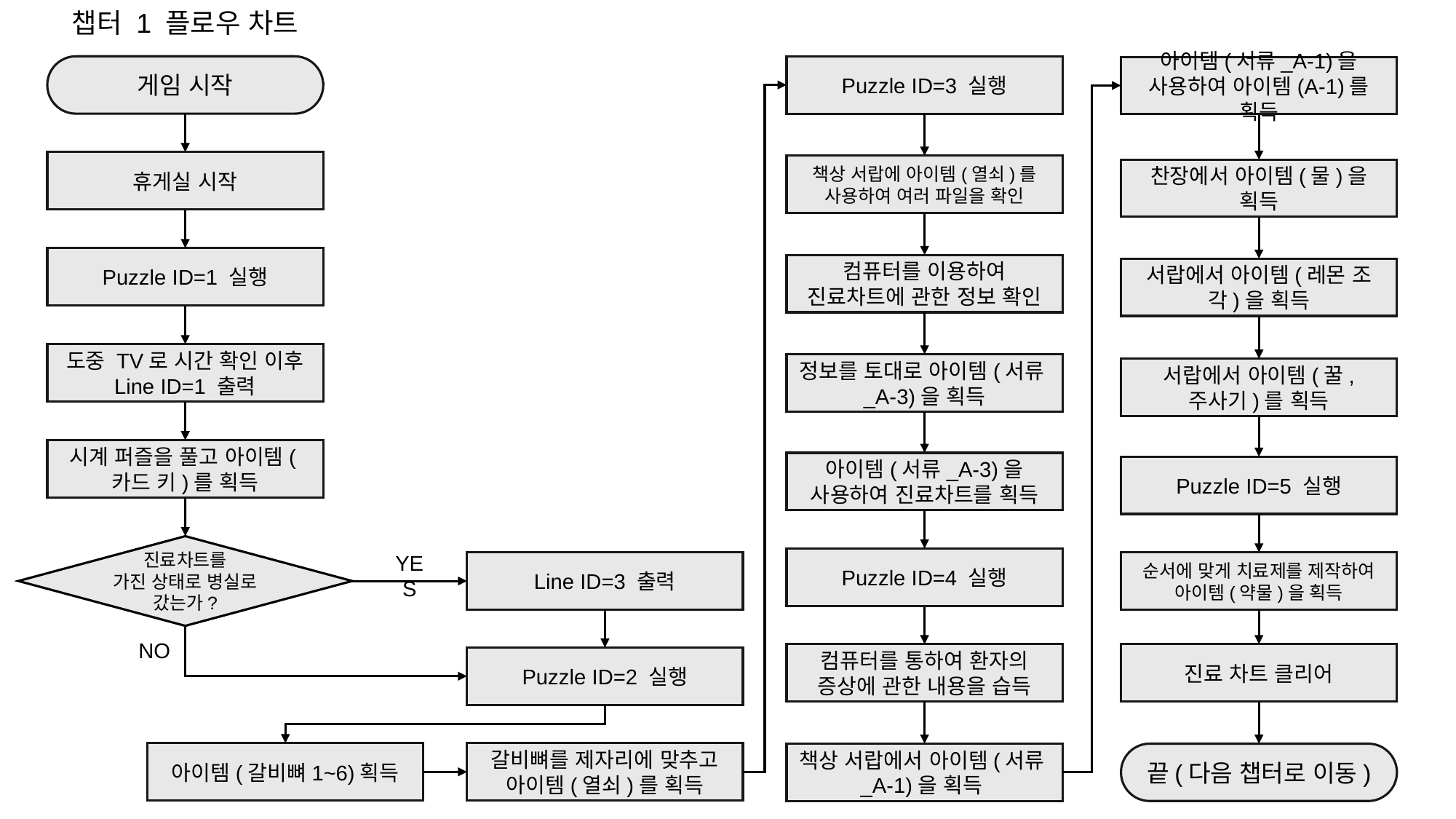

챕터 1 플로우 차트
게임 시작
Puzzle ID=3 실행
아이템(서류_A-1)을 사용하여 아이템(A-1)를 획득
휴게실 시작
책상 서랍에 아이템(열쇠)를 사용하여 여러 파일을 확인
찬장에서 아이템(물)을 획득
Puzzle ID=1 실행
컴퓨터를 이용하여 진료차트에 관한 정보 확인
서랍에서 아이템(레몬 조각)을 획득
도중 TV로 시간 확인 이후 Line ID=1 출력
정보를 토대로 아이템(서류_A-3)을 획득
서랍에서 아이템(꿀, 주사기)를 획득
시계 퍼즐을 풀고 아이템(카드 키)를 획득
아이템(서류_A-3)을 사용하여 진료차트를 획득
Puzzle ID=5 실행
진료차트를
가진 상태로 병실로 갔는가?
YES
Puzzle ID=4 실행
Line ID=3 출력
순서에 맞게 치료제를 제작하여 아이템(약물)을 획득
NO
컴퓨터를 통하여 환자의 증상에 관한 내용을 습득
진료 차트 클리어
Puzzle ID=2 실행
아이템(갈비뼈1~6)획득
갈비뼈를 제자리에 맞추고 아이템(열쇠)를 획득
책상 서랍에서 아이템(서류_A-1)을 획득
끝(다음 챕터로 이동)